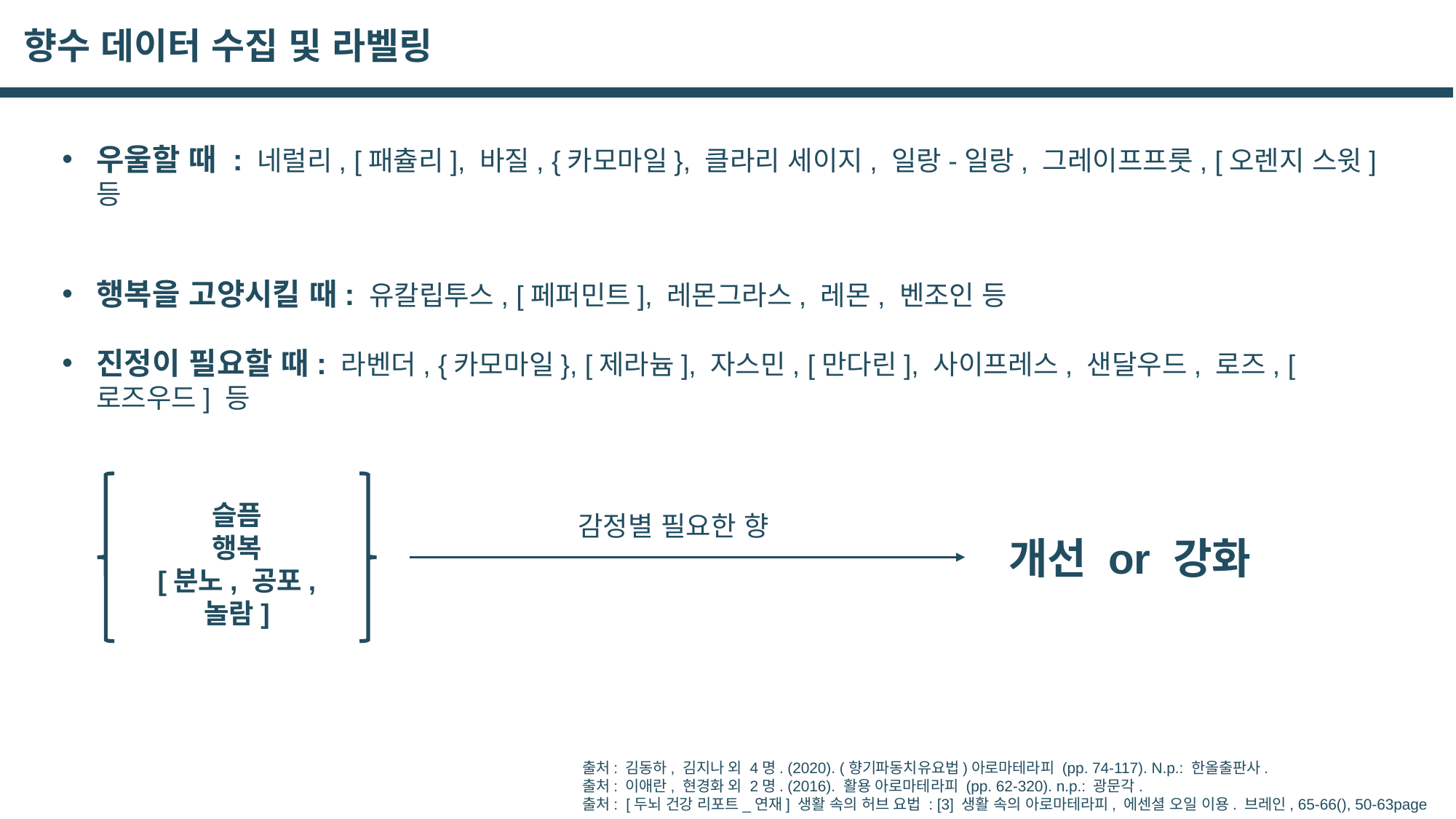

향수 데이터 수집 및 라벨링

우울할 때 : 네럴리, [패츌리], 바질, {카모마일}, 클라리 세이지, 일랑-일랑, 그레이프프룻, [오렌지 스윗] 등

행복을 고양시킬 때: 유칼립투스, [페퍼민트], 레몬그라스, 레몬, 벤조인 등

진정이 필요할 때: 라벤더, {카모마일}, [제라늄], 자스민, [만다린], 사이프레스, 샌달우드, 로즈, [로즈우드] 등

슬픔
행복
[분노, 공포, 놀람]
감정별 필요한 향
개선 or 강화
출처: 김동하, 김지나 외 4명. (2020). (향기파동치유요법)아로마테라피 (pp. 74-117). N.p.: 한올출판사.
출처: 이애란, 현경화 외 2명. (2016). 활용 아로마테라피 (pp. 62-320). n.p.: 광문각.
출처:  [두뇌 건강 리포트_연재] 생활 속의 허브 요법 : [3] 생활 속의 아로마테라피, 에센셜 오일 이용. 브레인, 65-66(), 50-63page